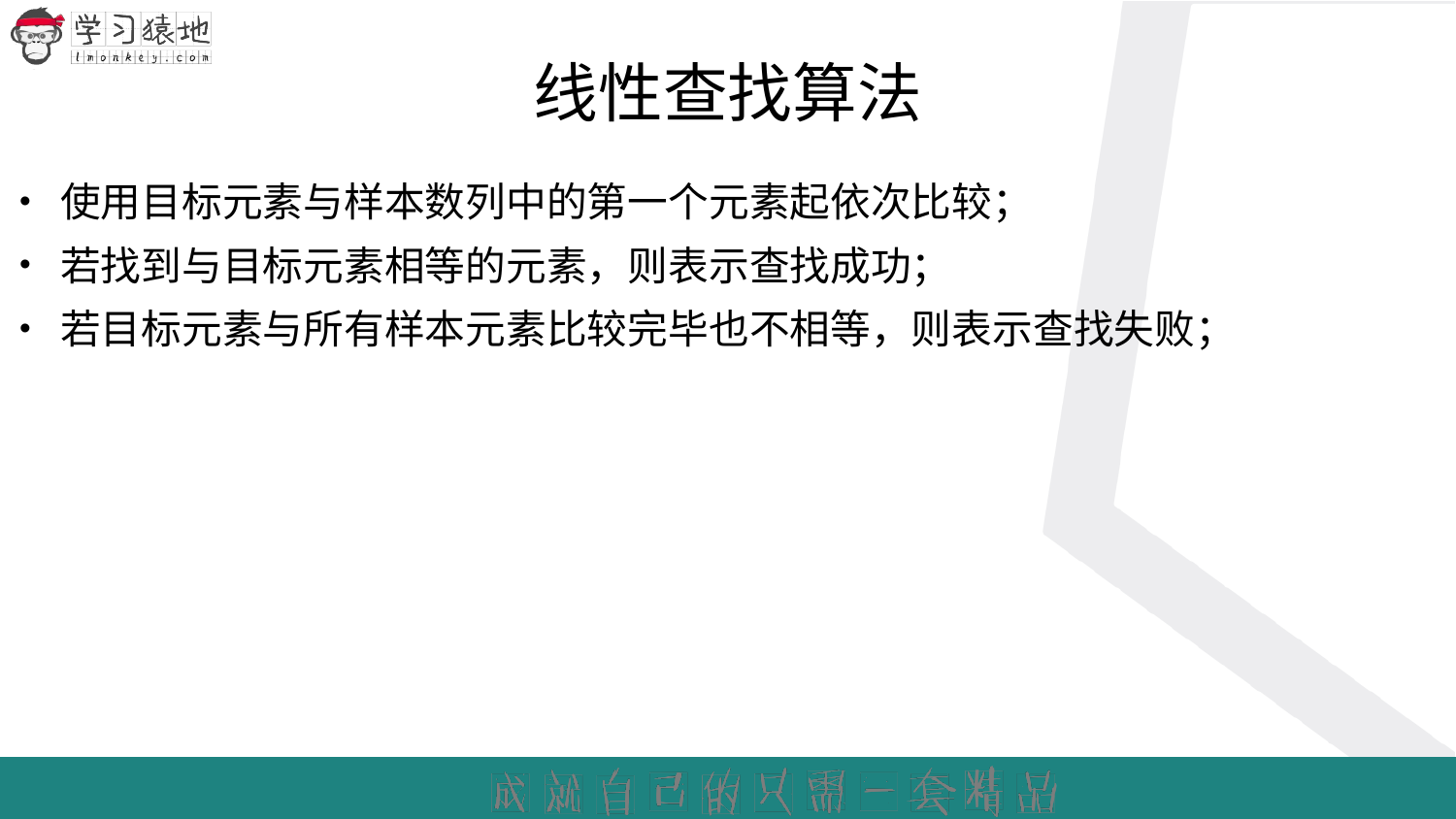

线性查找算法
使用目标元素与样本数列中的第一个元素起依次比较；
若找到与目标元素相等的元素，则表示查找成功；
若目标元素与所有样本元素比较完毕也不相等，则表示查找失败；